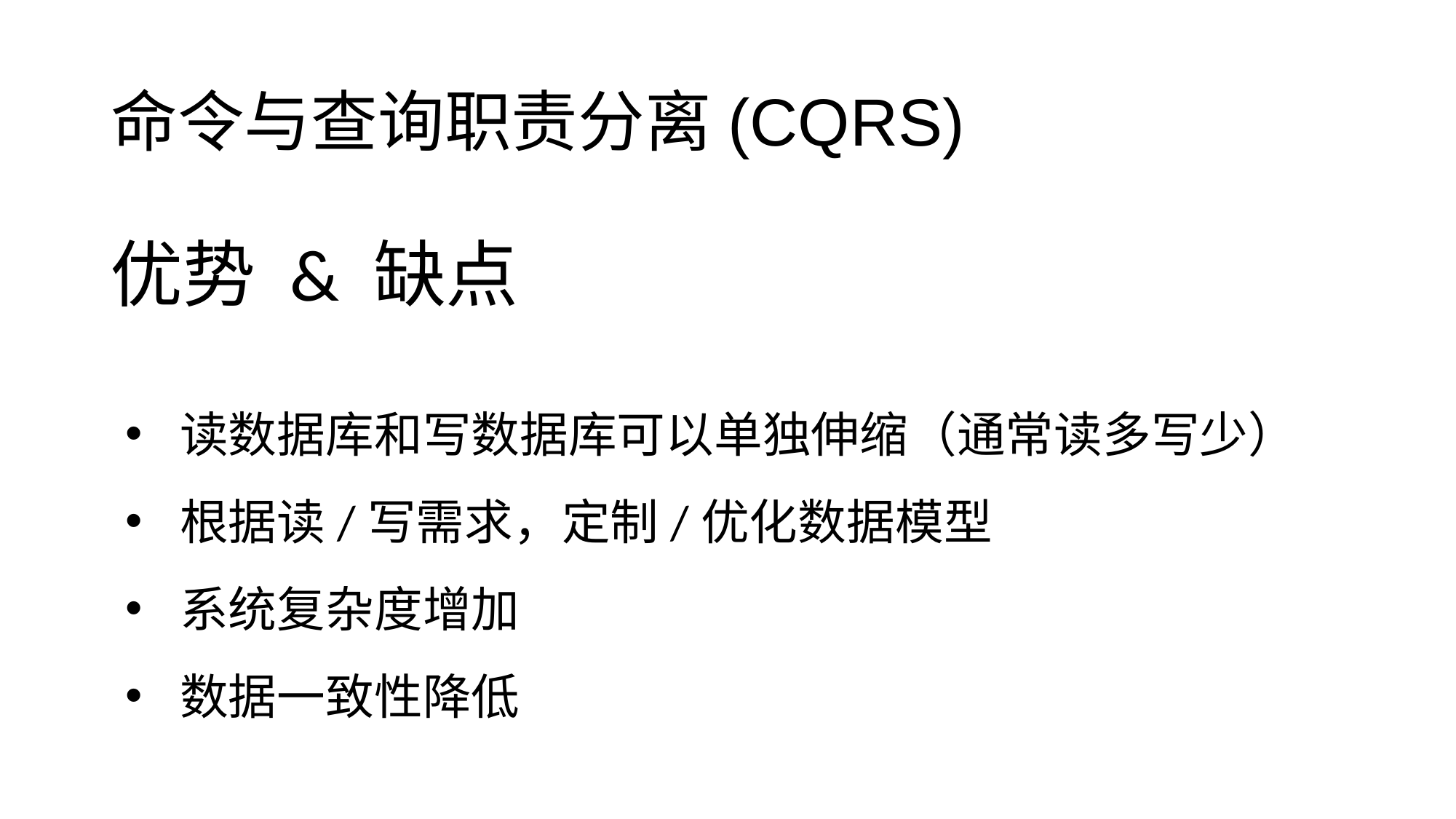

# 命令与查询职责分离(CQRS)
优势 & 缺点
读数据库和写数据库可以单独伸缩（通常读多写少）
根据读/写需求，定制/优化数据模型
系统复杂度增加
数据一致性降低